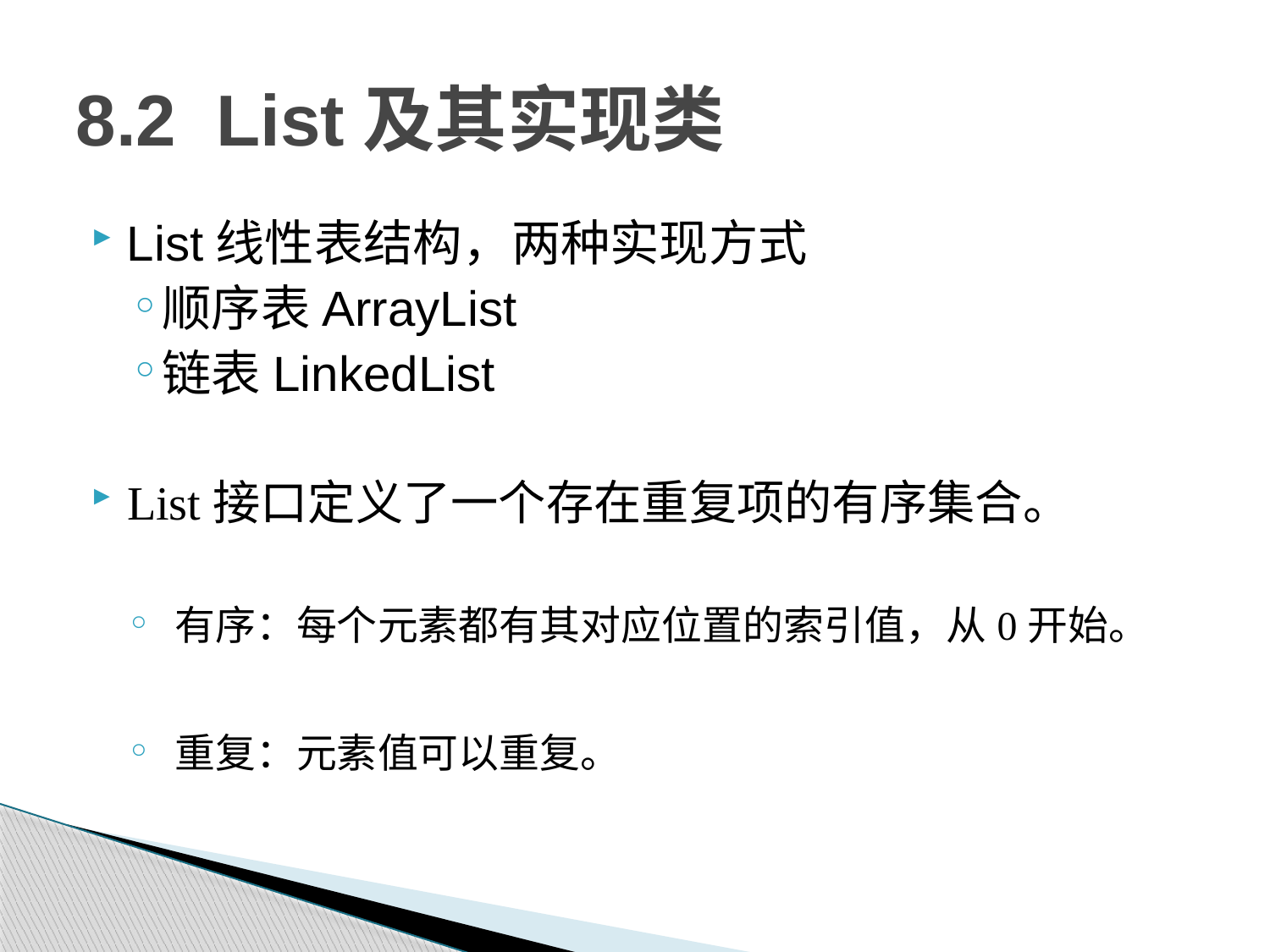

# 8.2  List及其实现类
List线性表结构，两种实现方式
顺序表ArrayList
链表LinkedList

List接口定义了一个存在重复项的有序集合。

有序：每个元素都有其对应位置的索引值，从0开始。

重复：元素值可以重复。